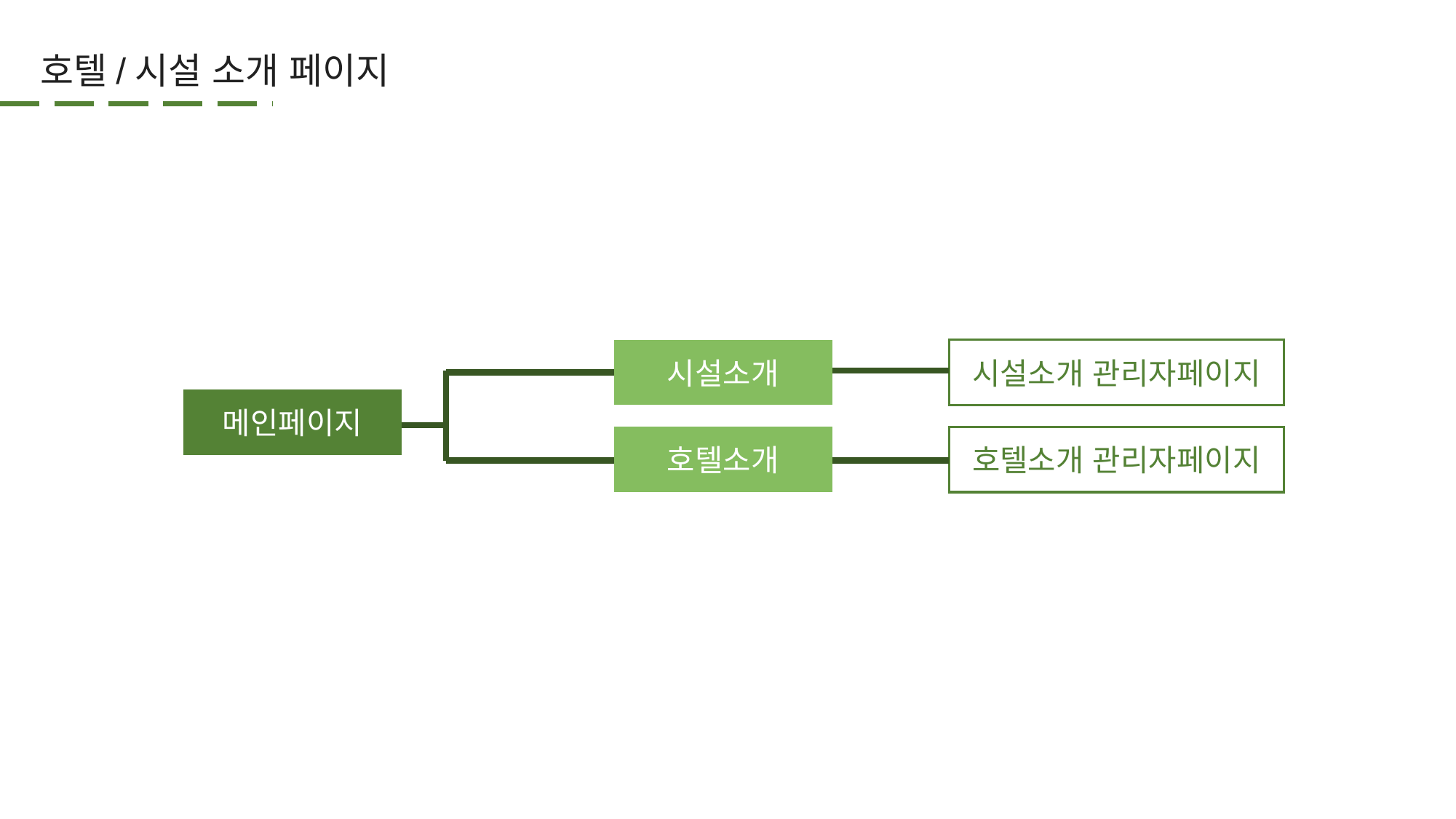

# 호텔/시설 소개 페이지
시설소개
시설소개 관리자페이지
메인페이지
호텔소개
호텔소개 관리자페이지